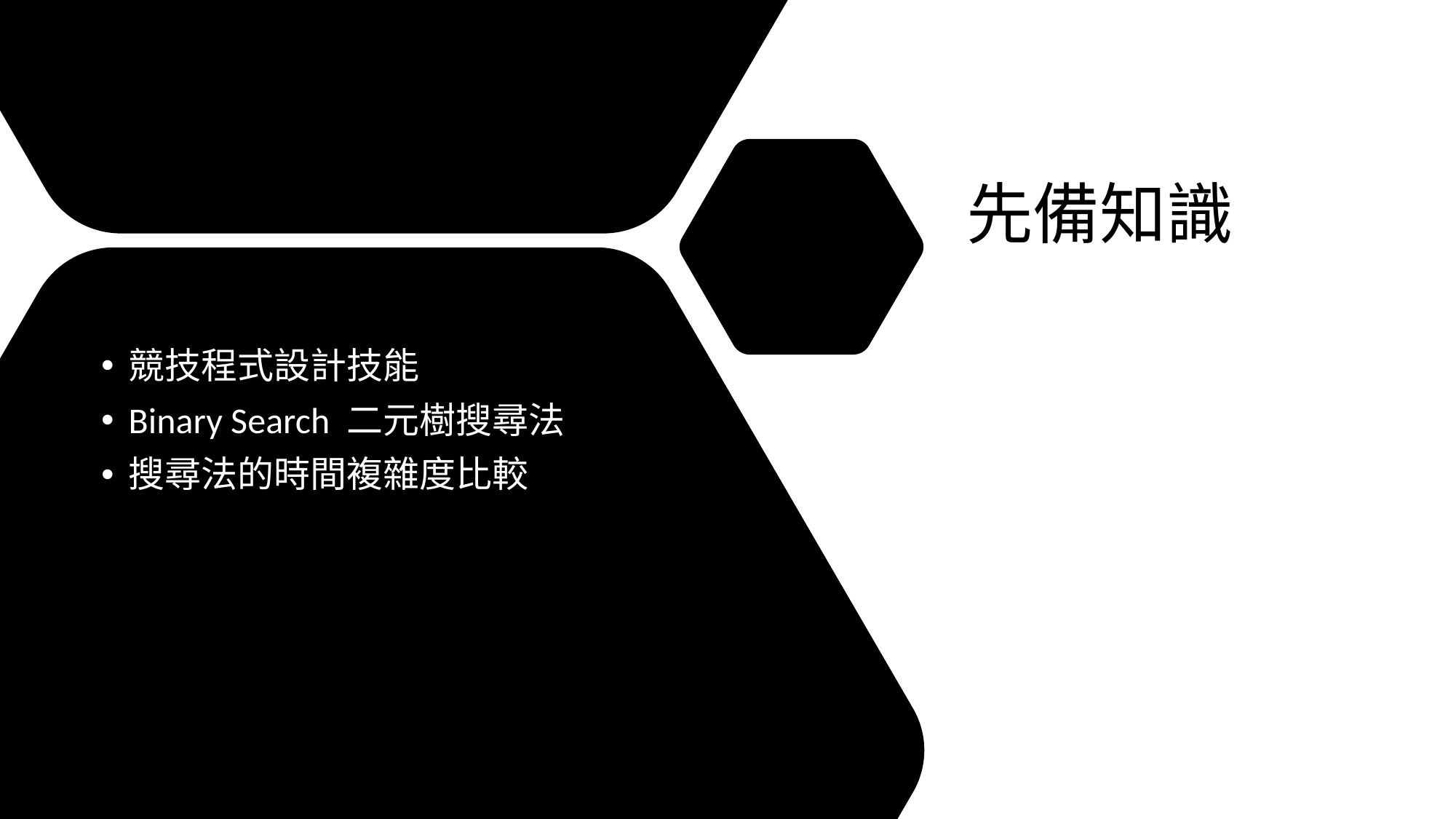

# 先備知識
競技程式設計技能
Binary Search 二元樹搜尋法
搜尋法的時間複雜度比較